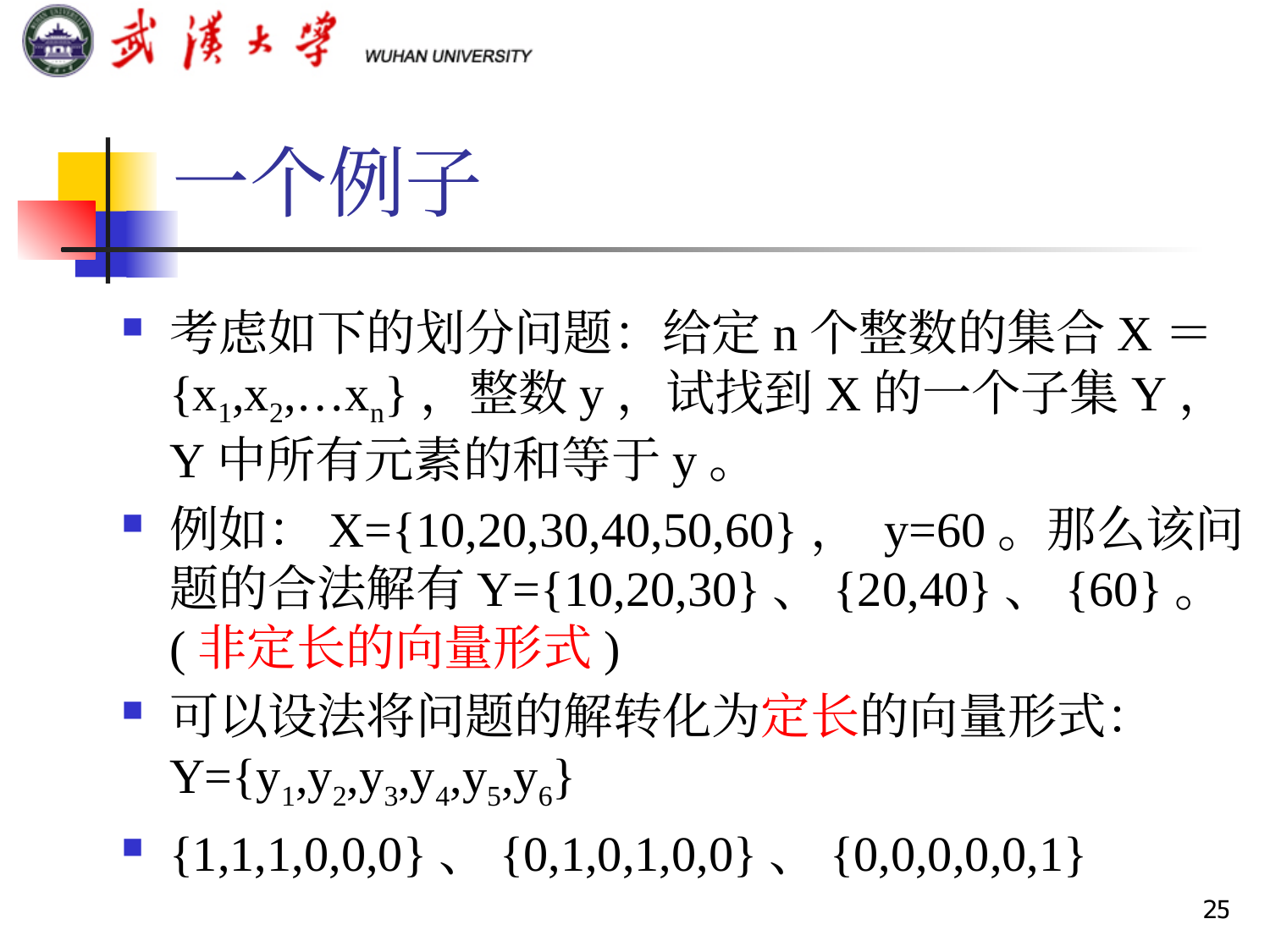

# 一个例子
考虑如下的划分问题：给定n个整数的集合X＝{x1,x2,…xn}，整数y，试找到X的一个子集Y，Y中所有元素的和等于y。
例如：X={10,20,30,40,50,60}， y=60。那么该问题的合法解有Y={10,20,30}、{20,40}、{60}。(非定长的向量形式)
可以设法将问题的解转化为定长的向量形式： Y={y1,y2,y3,y4,y5,y6}
{1,1,1,0,0,0}、{0,1,0,1,0,0}、{0,0,0,0,0,1}
25